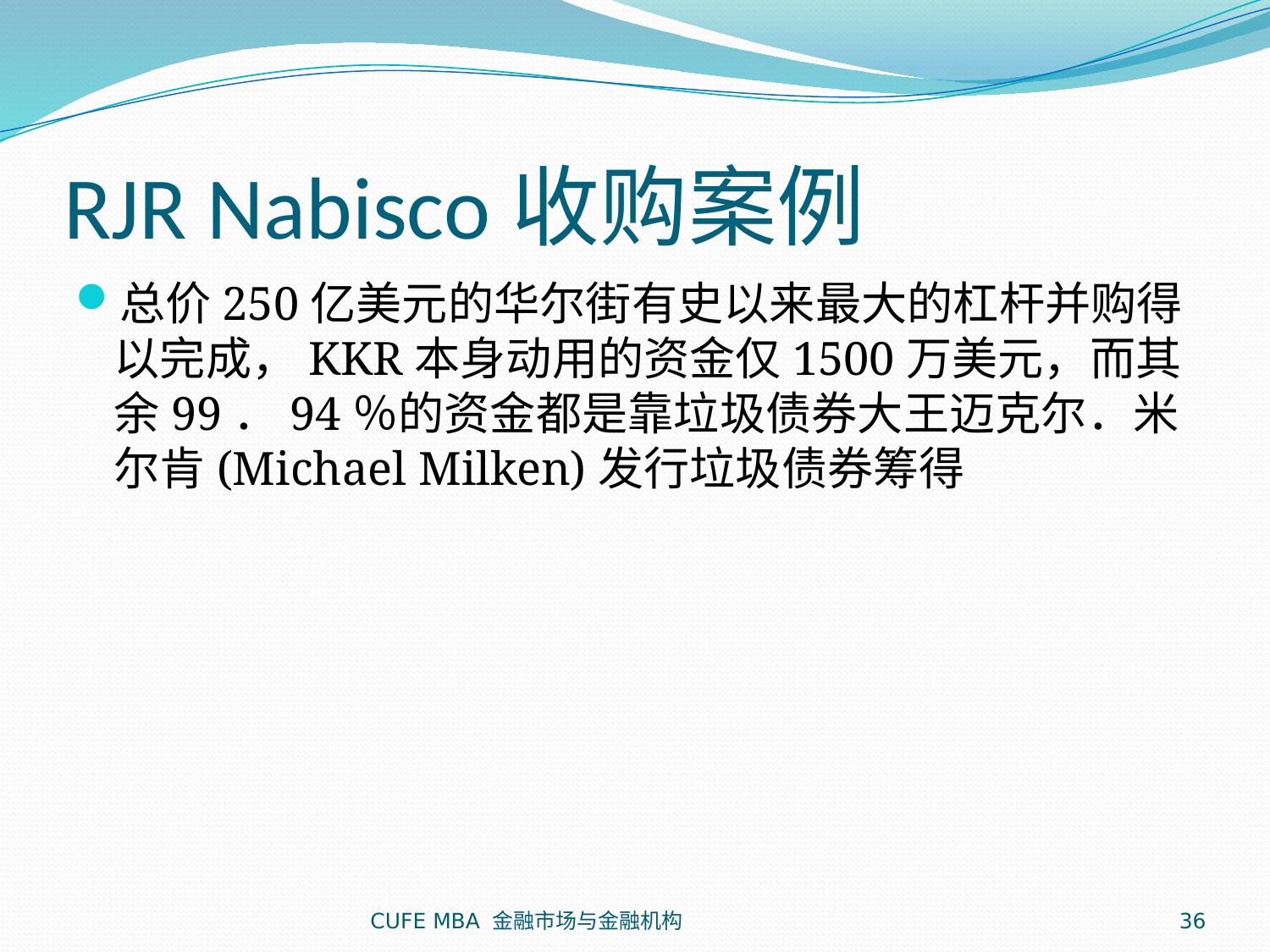

# RJR Nabisco收购案例
总价250亿美元的华尔街有史以来最大的杠杆并购得以完成，KKR本身动用的资金仅1500万美元，而其余99．94％的资金都是靠垃圾债券大王迈克尔．米尔肯(Michael Milken)发行垃圾债券筹得
CUFE MBA 金融市场与金融机构
36